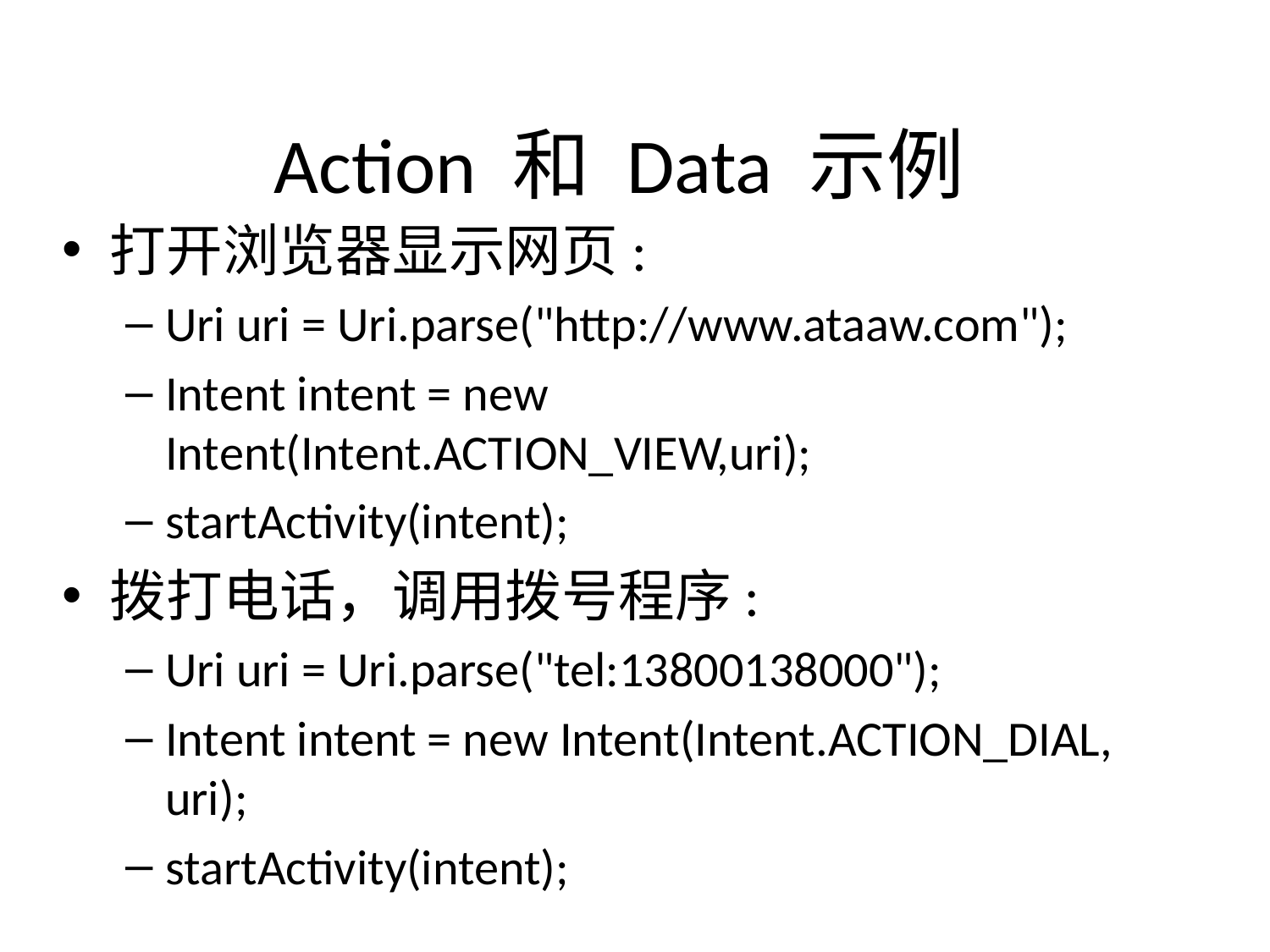

# Action 和 Data 示例
打开浏览器显示网页:
Uri uri = Uri.parse("http://www.ataaw.com");
Intent intent = new Intent(Intent.ACTION_VIEW,uri);
startActivity(intent);
拨打电话，调用拨号程序:
Uri uri = Uri.parse("tel:13800138000");
Intent intent = new Intent(Intent.ACTION_DIAL, uri);
startActivity(intent);